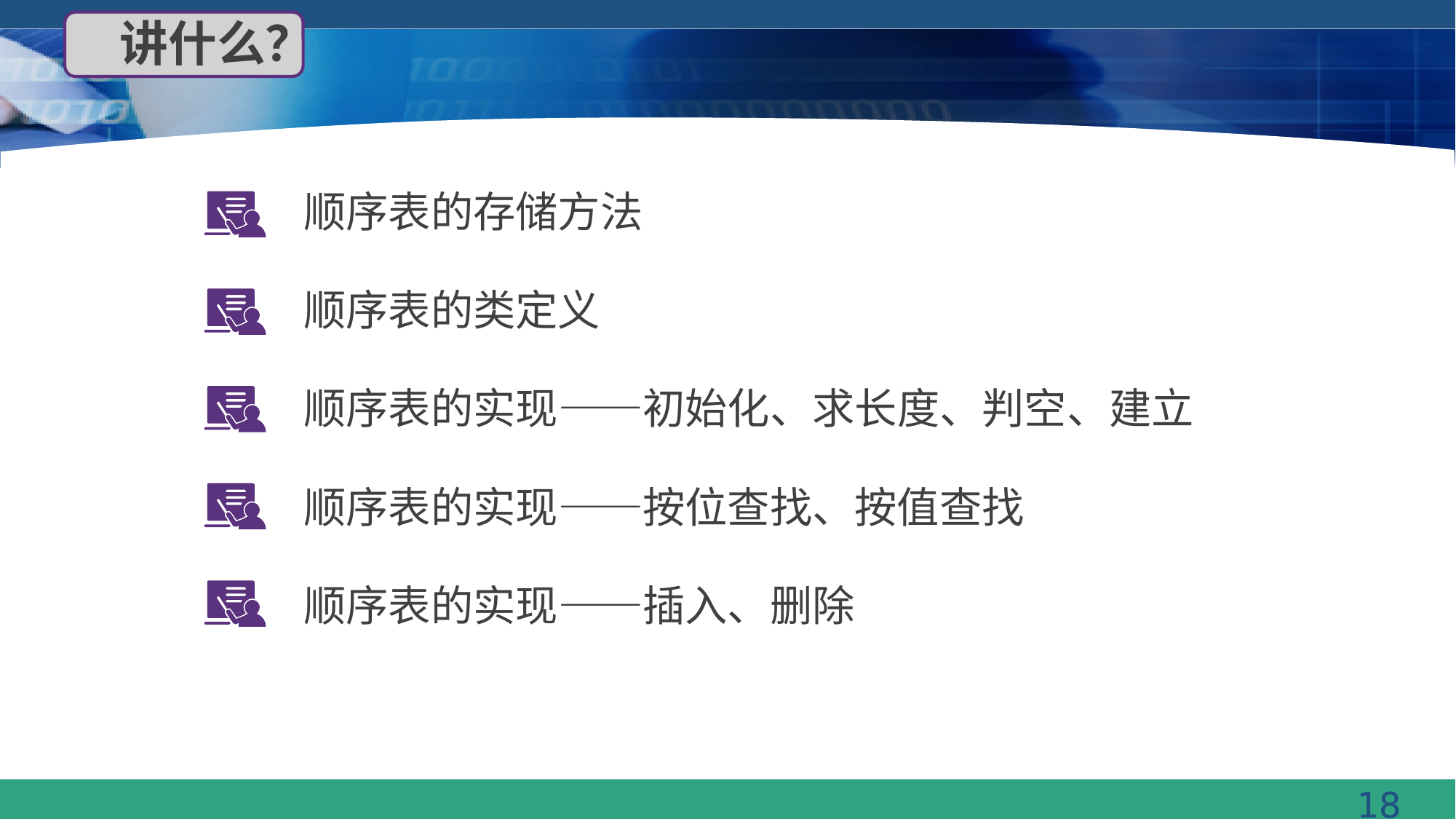

讲什么？

顺序表的存储方法

顺序表的类定义

顺序表的实现——初始化、求长度、判空、建立

顺序表的实现——按位查找、按值查找

顺序表的实现——插入、删除